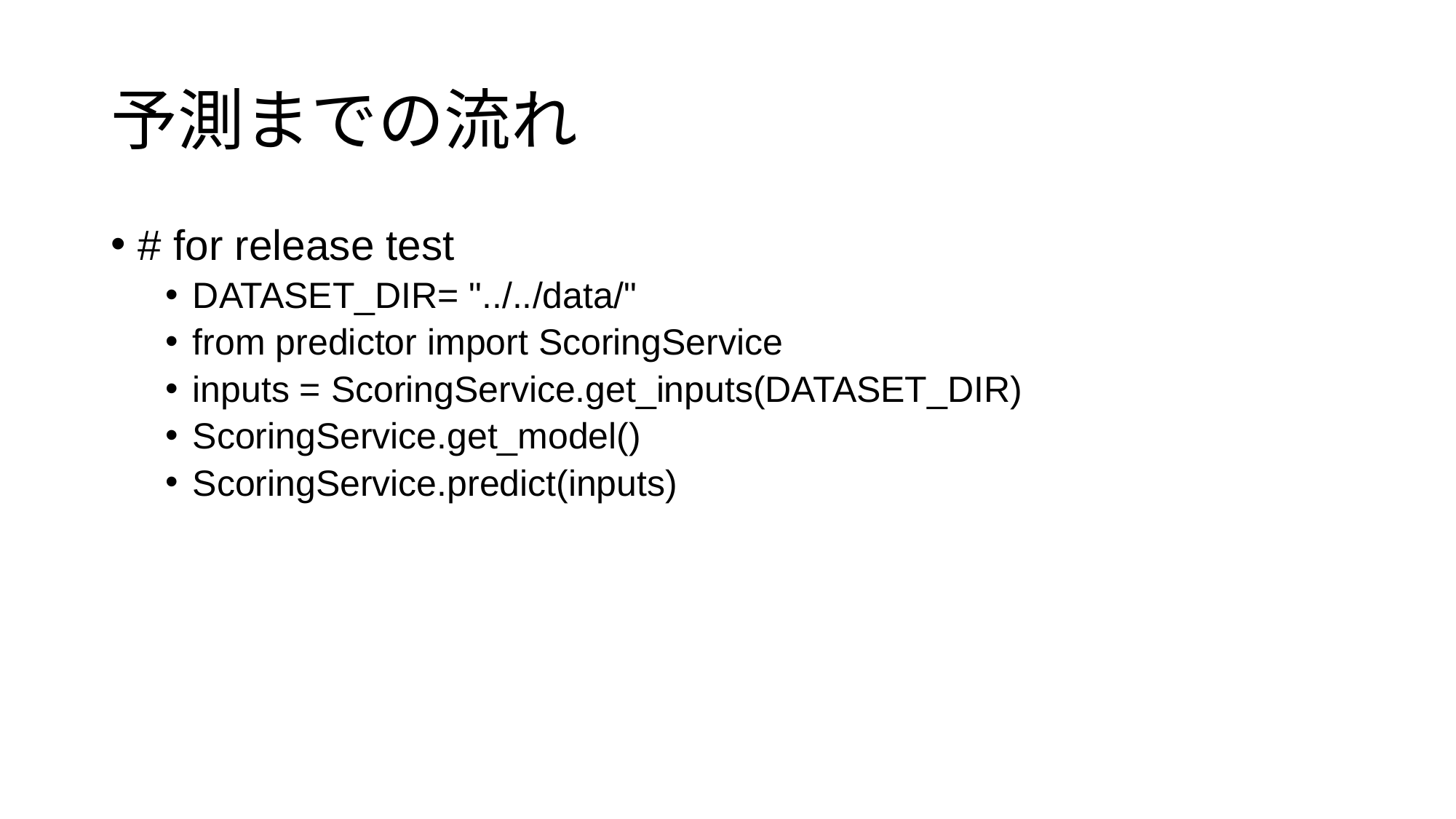

# 予測までの流れ
# for release test
DATASET_DIR= "../../data/"
from predictor import ScoringService
inputs = ScoringService.get_inputs(DATASET_DIR)
ScoringService.get_model()
ScoringService.predict(inputs)